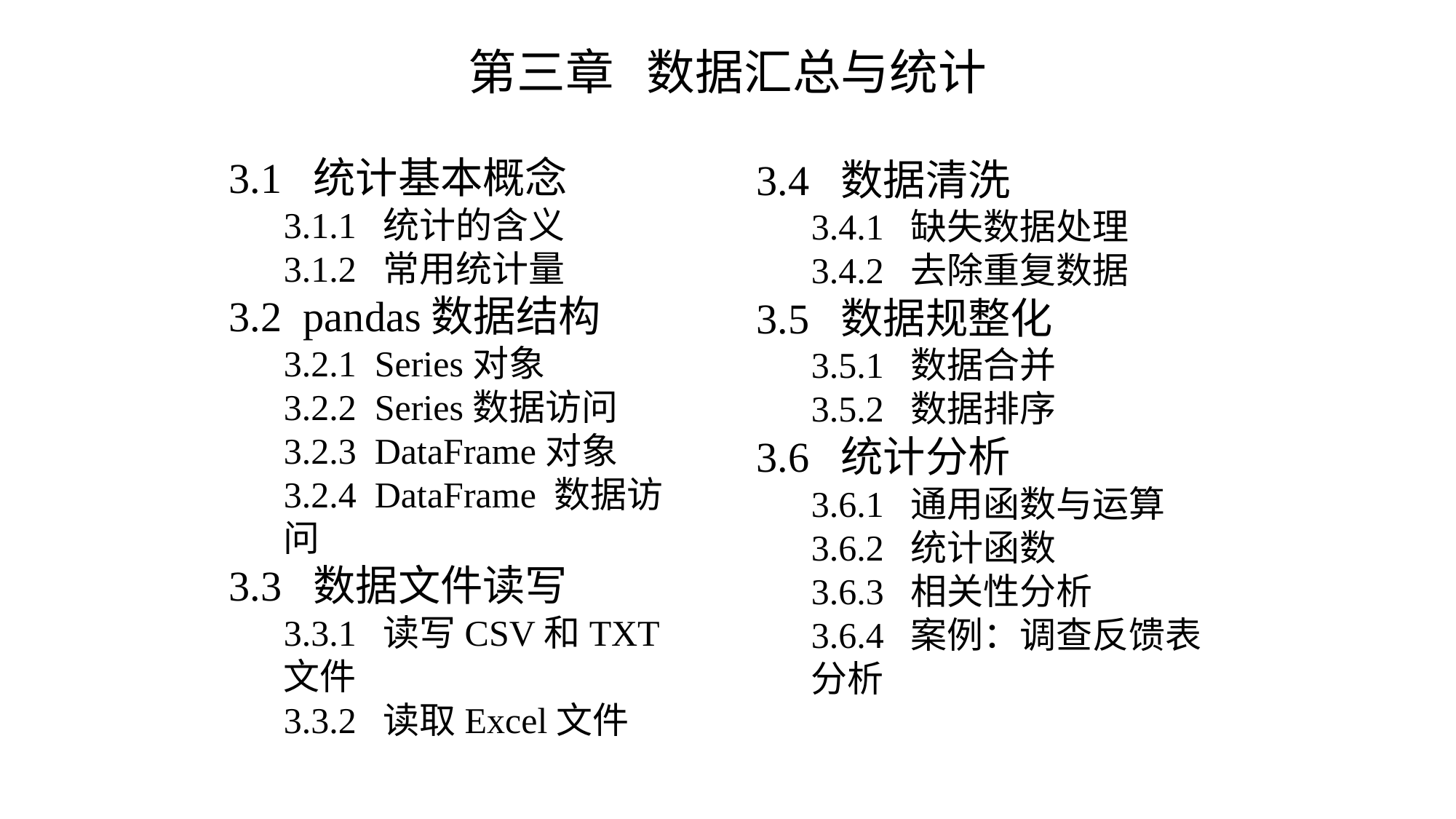

第三章   数据汇总与统计
3.1  统计基本概念
3.1.1  统计的含义
3.1.2  常用统计量
3.2  pandas数据结构
3.2.1  Series对象
3.2.2  Series数据访问
3.2.3  DataFrame对象
3.2.4  DataFrame 数据访问
3.3  数据文件读写
3.3.1  读写CSV和TXT文件
3.3.2  读取Excel文件
3.4  数据清洗
3.4.1  缺失数据处理
3.4.2  去除重复数据
3.5  数据规整化
3.5.1  数据合并
3.5.2  数据排序
3.6  统计分析
3.6.1  通用函数与运算
3.6.2  统计函数
3.6.3  相关性分析
3.6.4  案例：调查反馈表分析